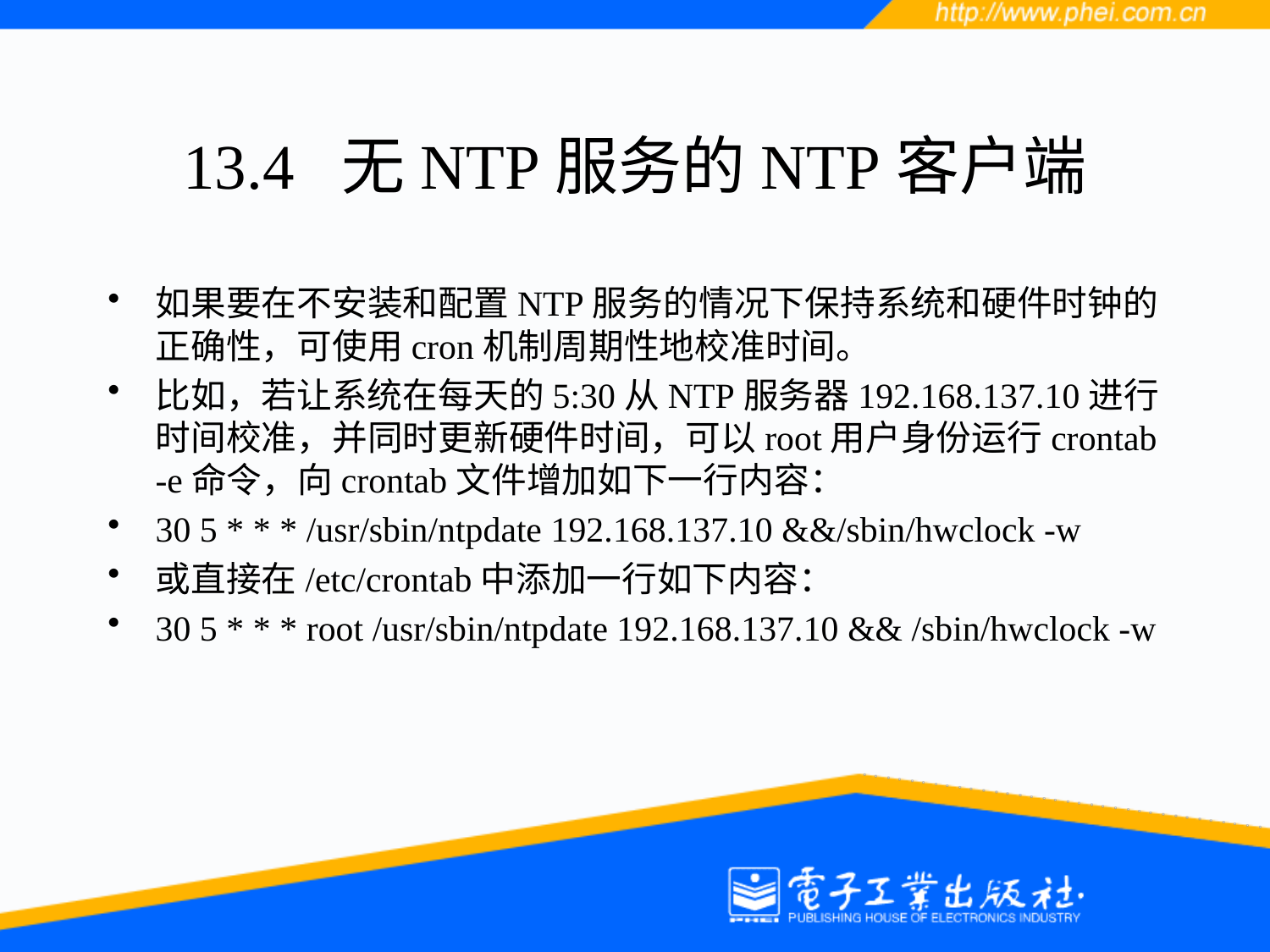

# 13.4  无NTP服务的NTP客户端
如果要在不安装和配置NTP服务的情况下保持系统和硬件时钟的正确性，可使用cron机制周期性地校准时间。
比如，若让系统在每天的5:30从NTP服务器192.168.137.10进行时间校准，并同时更新硬件时间，可以root用户身份运行crontab -e命令，向crontab文件增加如下一行内容：
30 5 * * * /usr/sbin/ntpdate 192.168.137.10 &&/sbin/hwclock -w
或直接在/etc/crontab中添加一行如下内容：
30 5 * * * root /usr/sbin/ntpdate 192.168.137.10 && /sbin/hwclock -w